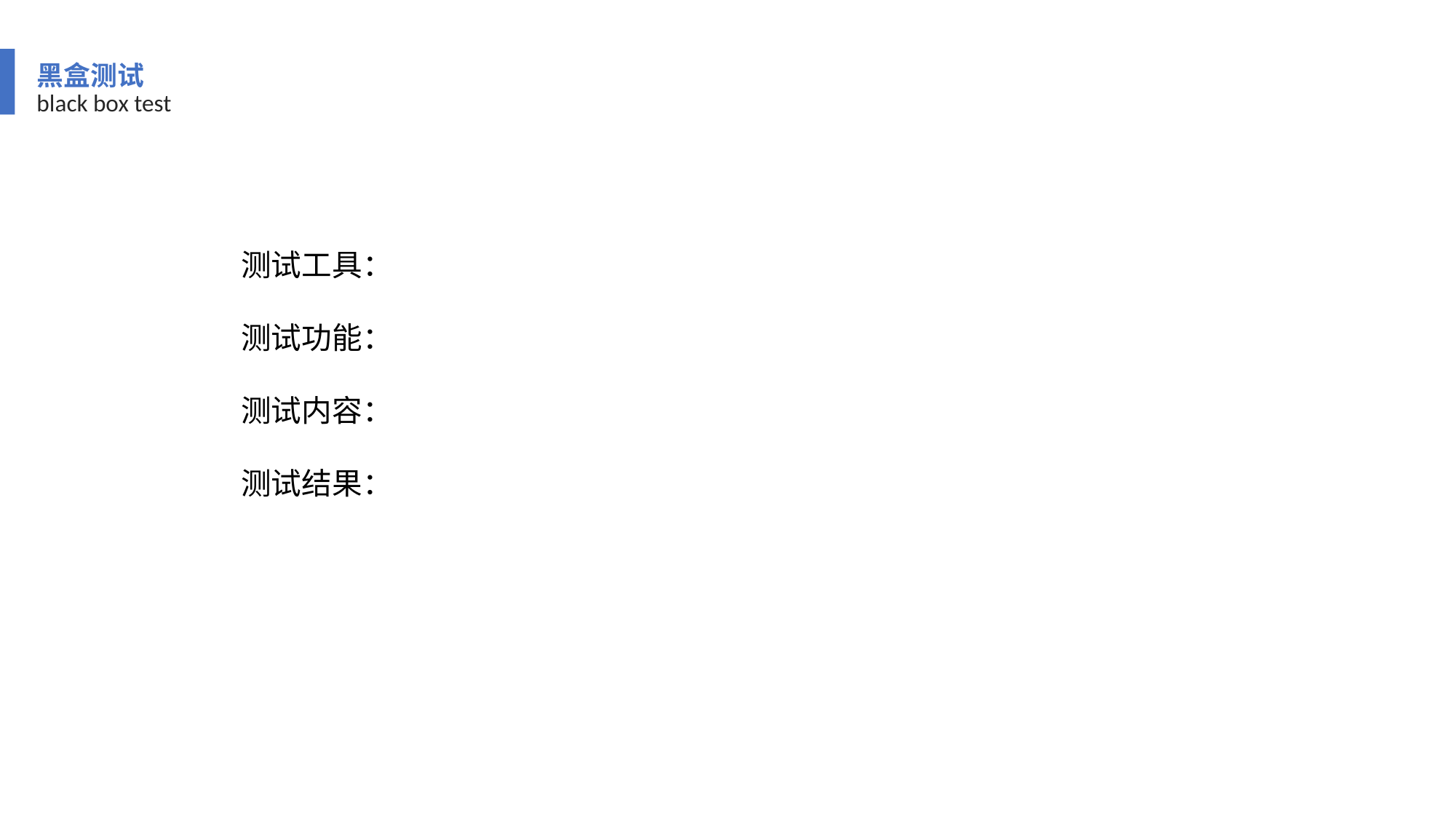

黑盒测试
black box test
测试工具：

测试功能：

测试内容：

测试结果：